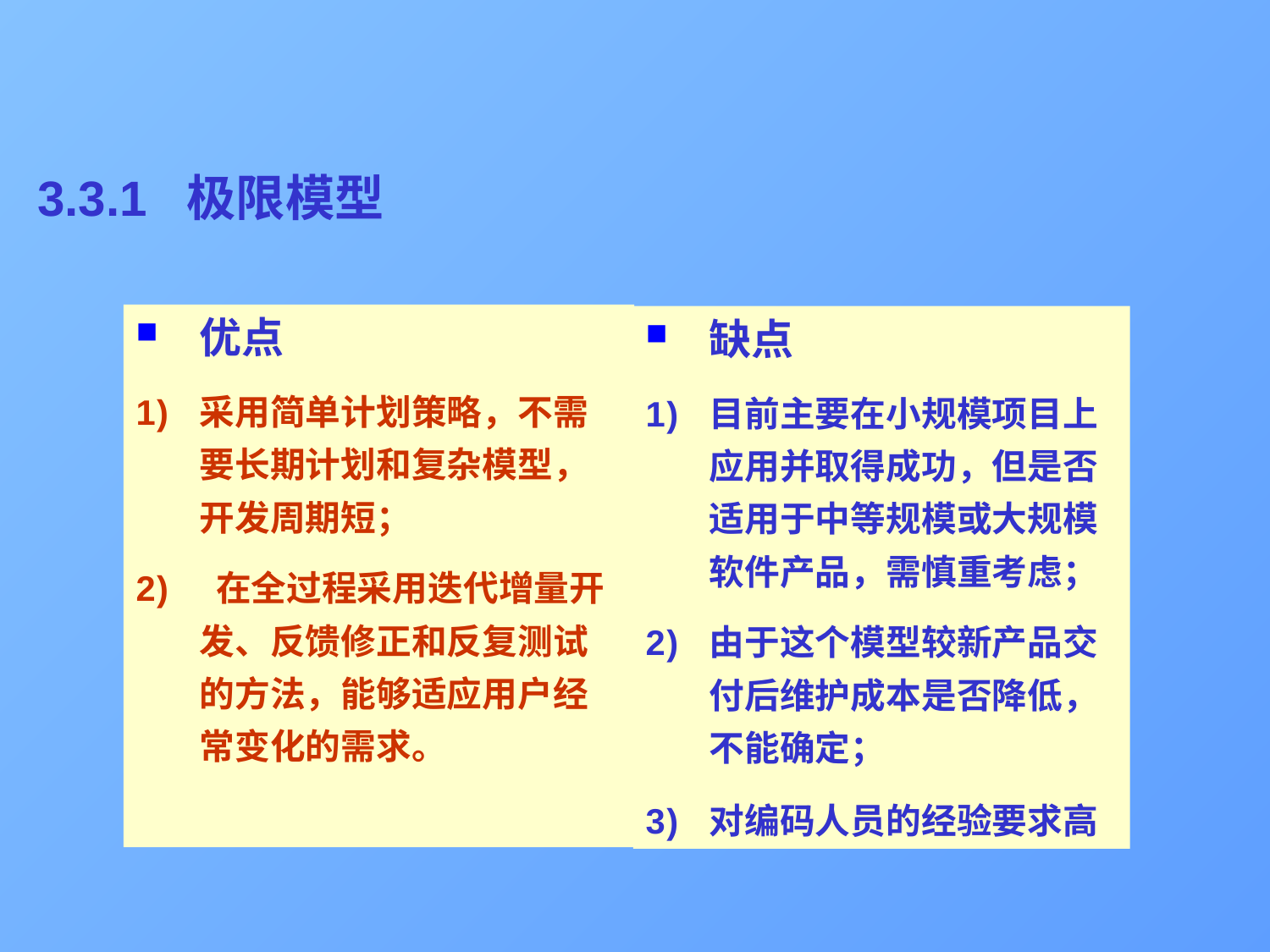

# 3.3.1  极限模型
优点
采用简单计划策略，不需要长期计划和复杂模型，开发周期短；
 在全过程采用迭代增量开发、反馈修正和反复测试的方法，能够适应用户经常变化的需求。

缺点
目前主要在小规模项目上应用并取得成功，但是否适用于中等规模或大规模软件产品，需慎重考虑；
由于这个模型较新产品交付后维护成本是否降低，不能确定；
对编码人员的经验要求高